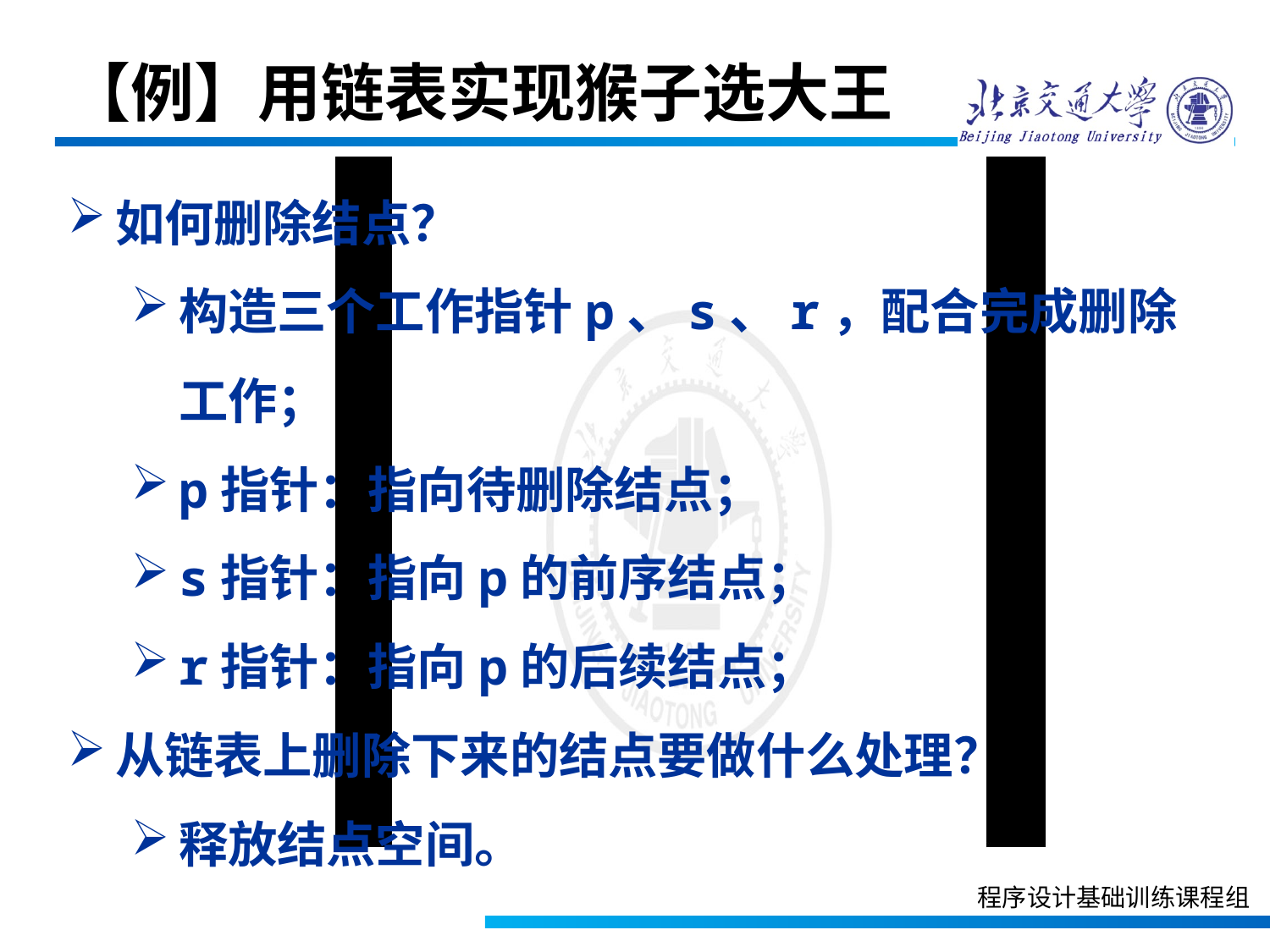

【例】用链表实现猴子选大王
如何删除结点？
构造三个工作指针p、s、r，配合完成删除工作；
p指针：指向待删除结点；
s指针：指向p的前序结点；
r指针：指向p的后续结点；
从链表上删除下来的结点要做什么处理？
释放结点空间。
程序设计基础训练课程组